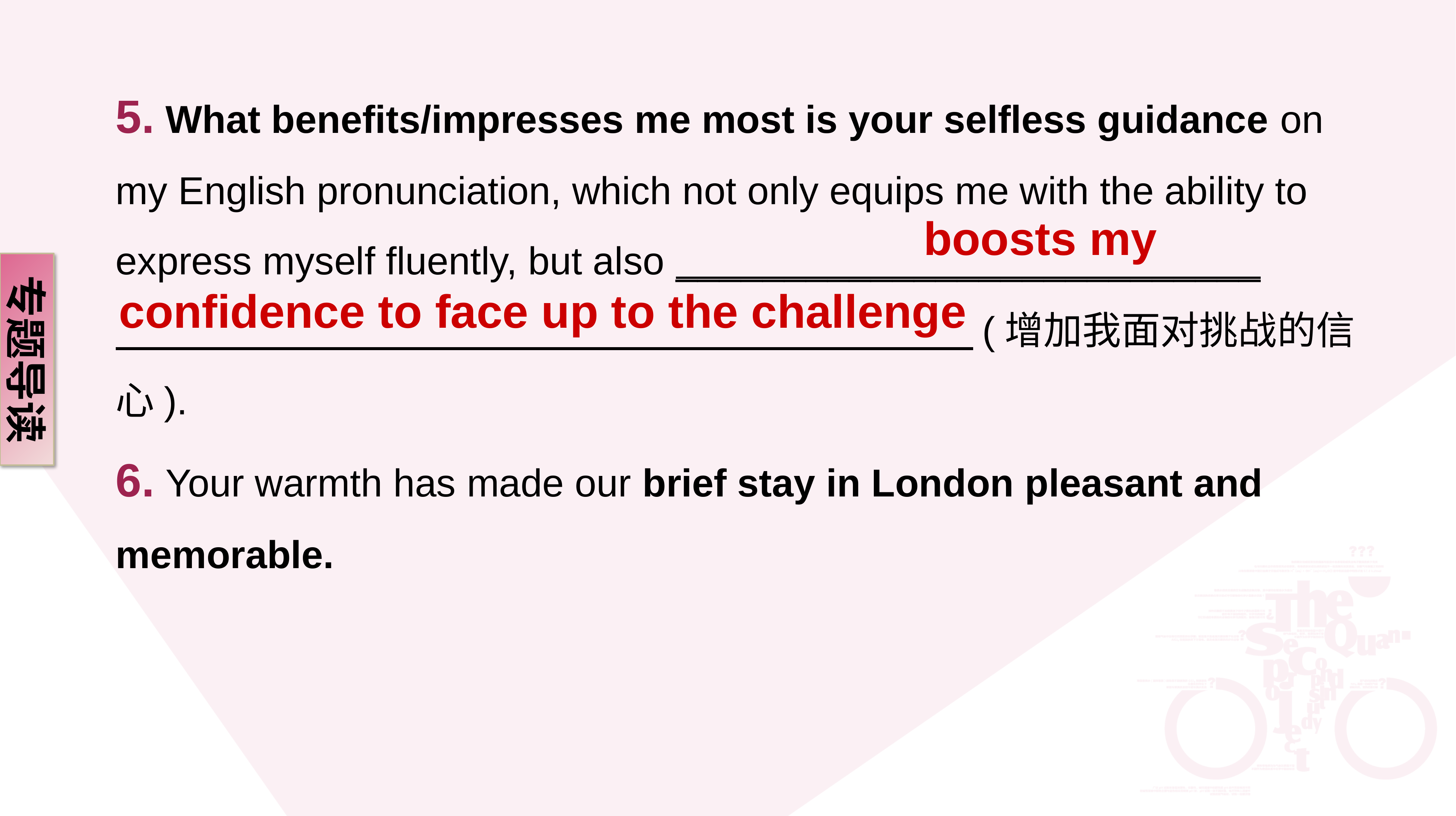

5. What benefits/impresses me most is your selfless guidance on my English pronunciation, which not only equips me with the ability to express myself fluently, but also ___________________________
　　                           　　　　　　　　　　　　　　(增加我面对挑战的信心).
6. Your warmth has made our brief stay in London pleasant and memorable.
                                                              boosts my         confidence to face up to the challenge
专题导读